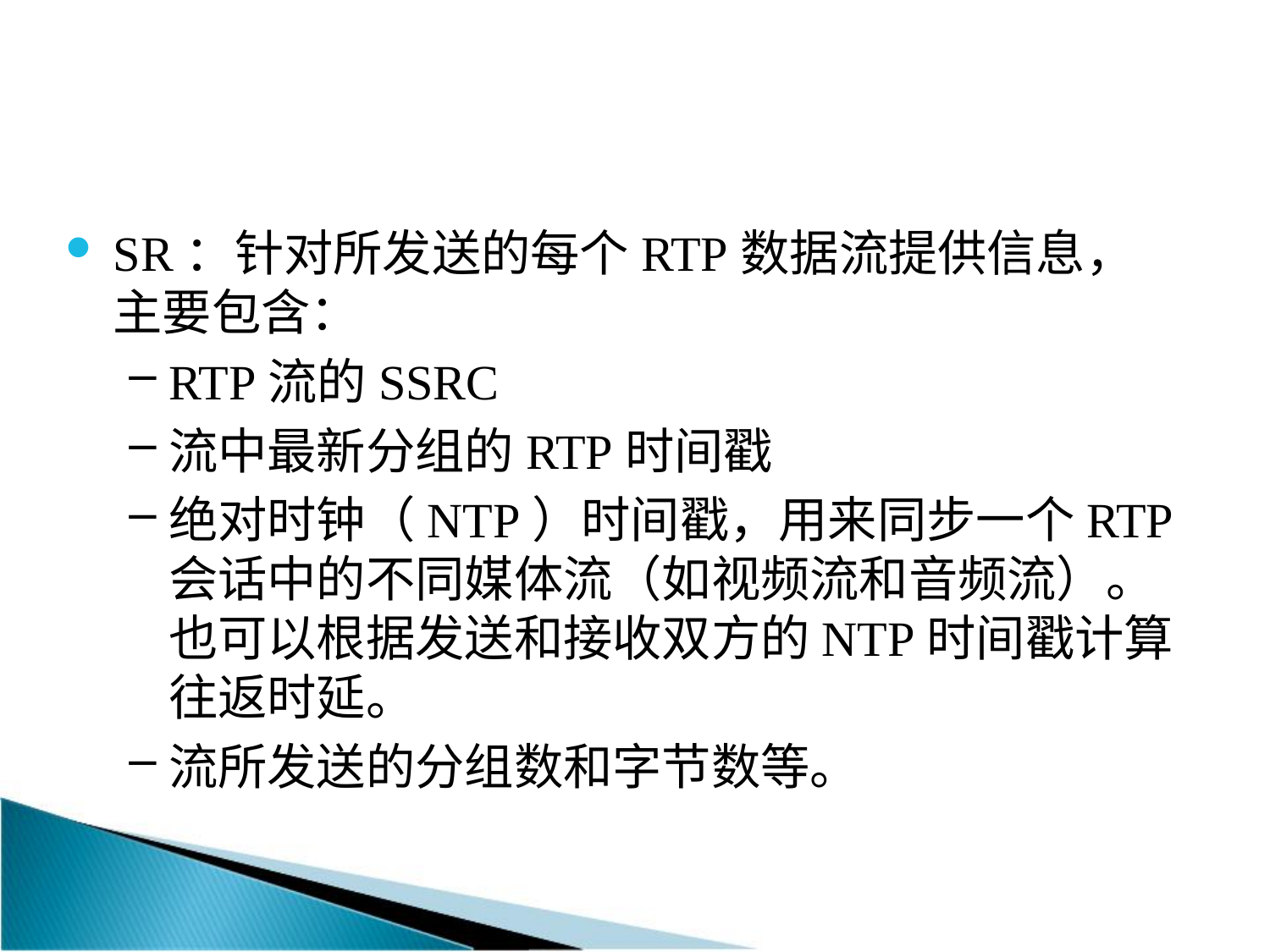

#
SR：针对所发送的每个RTP数据流提供信息，主要包含：
RTP流的SSRC
流中最新分组的RTP时间戳
绝对时钟（NTP）时间戳，用来同步一个RTP会话中的不同媒体流（如视频流和音频流）。 也可以根据发送和接收双方的NTP时间戳计算往返时延。
流所发送的分组数和字节数等。